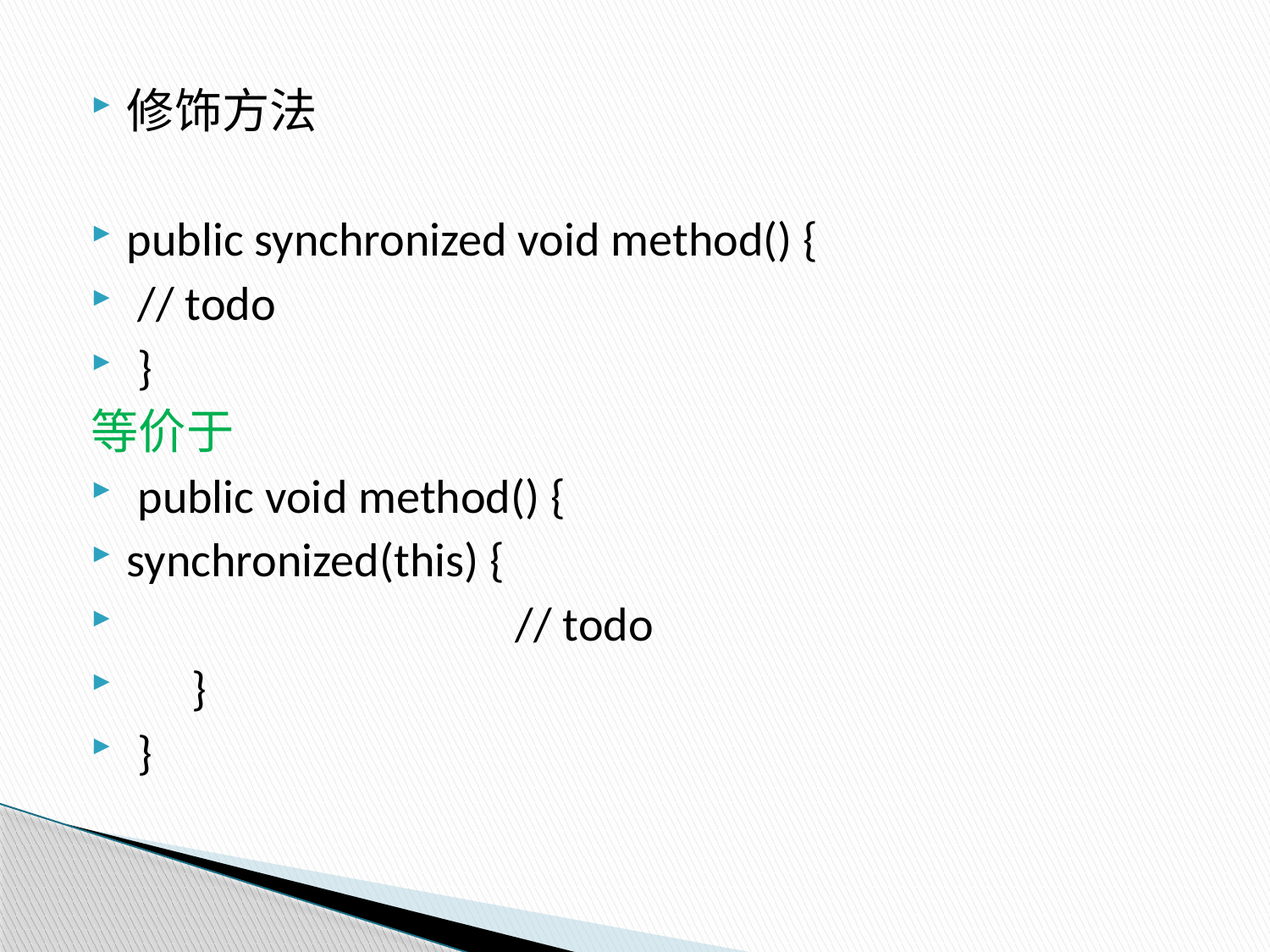

修饰方法

public synchronized void method() {
 // todo
 }
等价于
 public void method() {
synchronized(this) {
                                    // todo
      }
 }